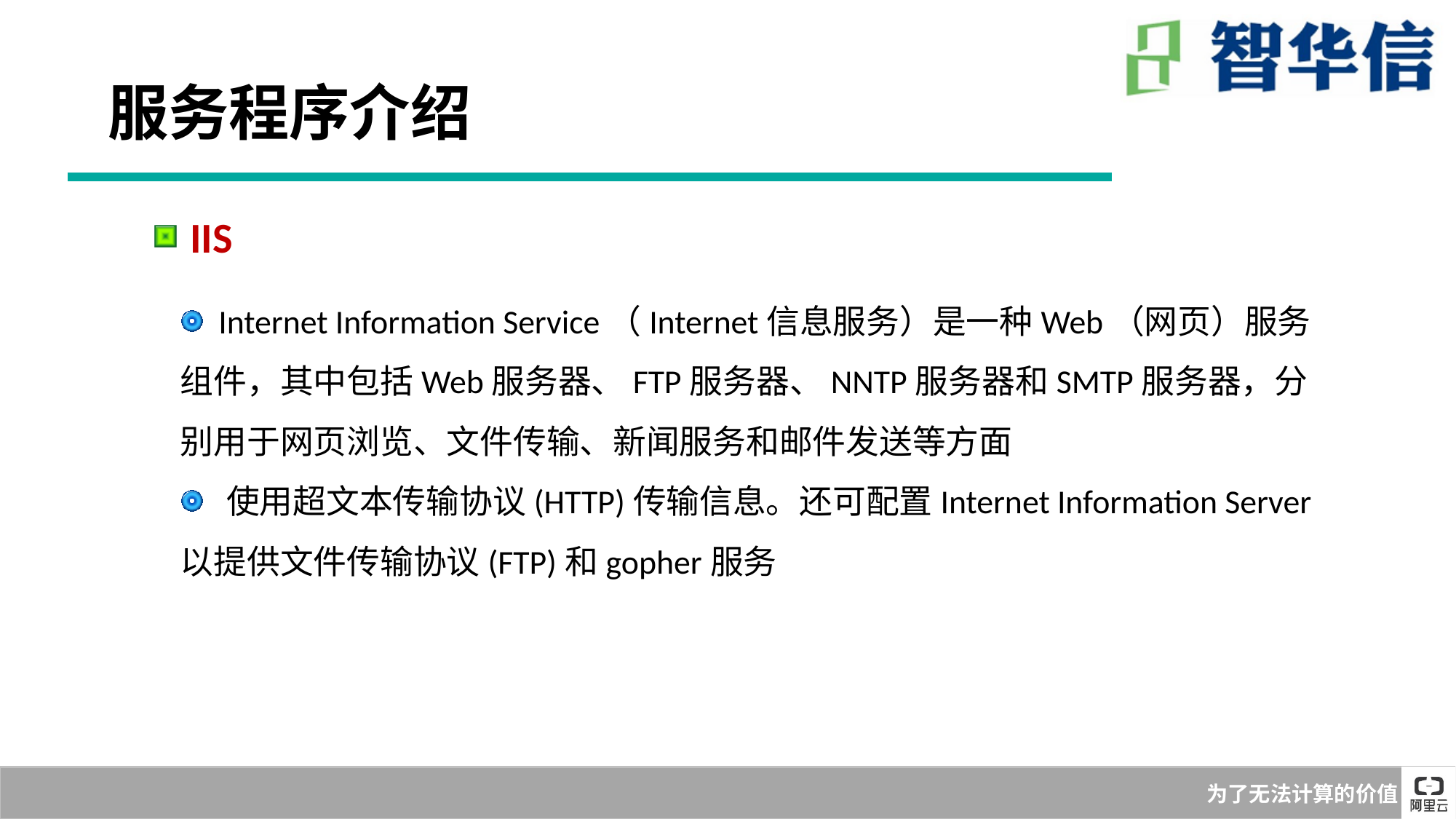

服务程序介绍
 IIS
  Internet Information Service（Internet信息服务）是一种Web（网页）服务组件，其中包括Web服务器、FTP服务器、NNTP服务器和SMTP服务器，分别用于网页浏览、文件传输、新闻服务和邮件发送等方面
  使用超文本传输协议(HTTP)传输信息。还可配置Internet Information Server 以提供文件传输协议(FTP)和gopher服务